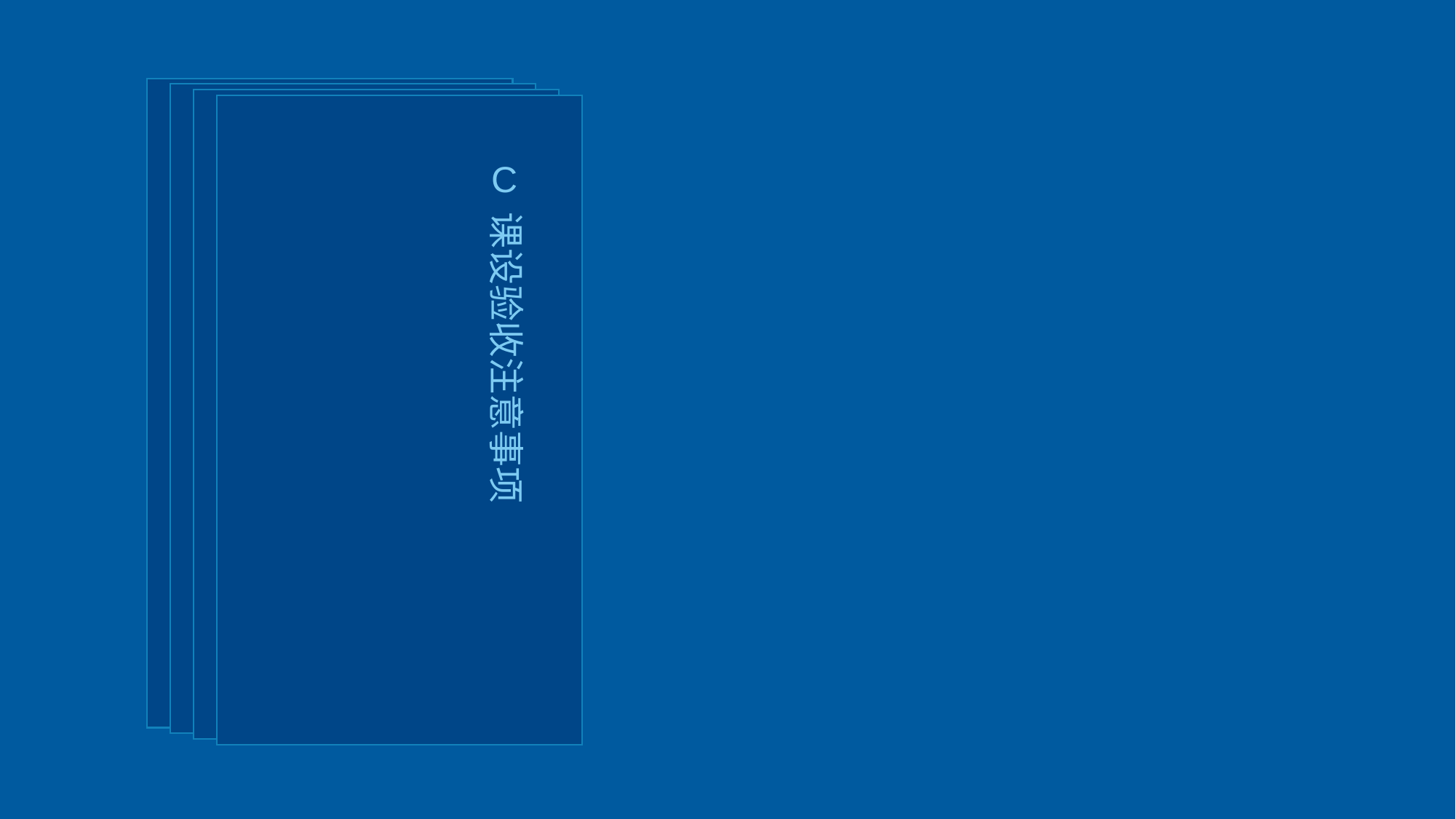

修改程序
倾听意见
验收环境不同
C
课设验收注意事项
牢记关键代码，要能随时修改程序。
验收时要善于与老师交流，在能向老师解释清楚自己程序思路和基础框架的基础上，接纳老师的建议，改善自己的程序。
最终的验收环境是学校机房，和我们自己的电脑有很大不同。一定要提前去试试。

浮点数除0，永远的痛